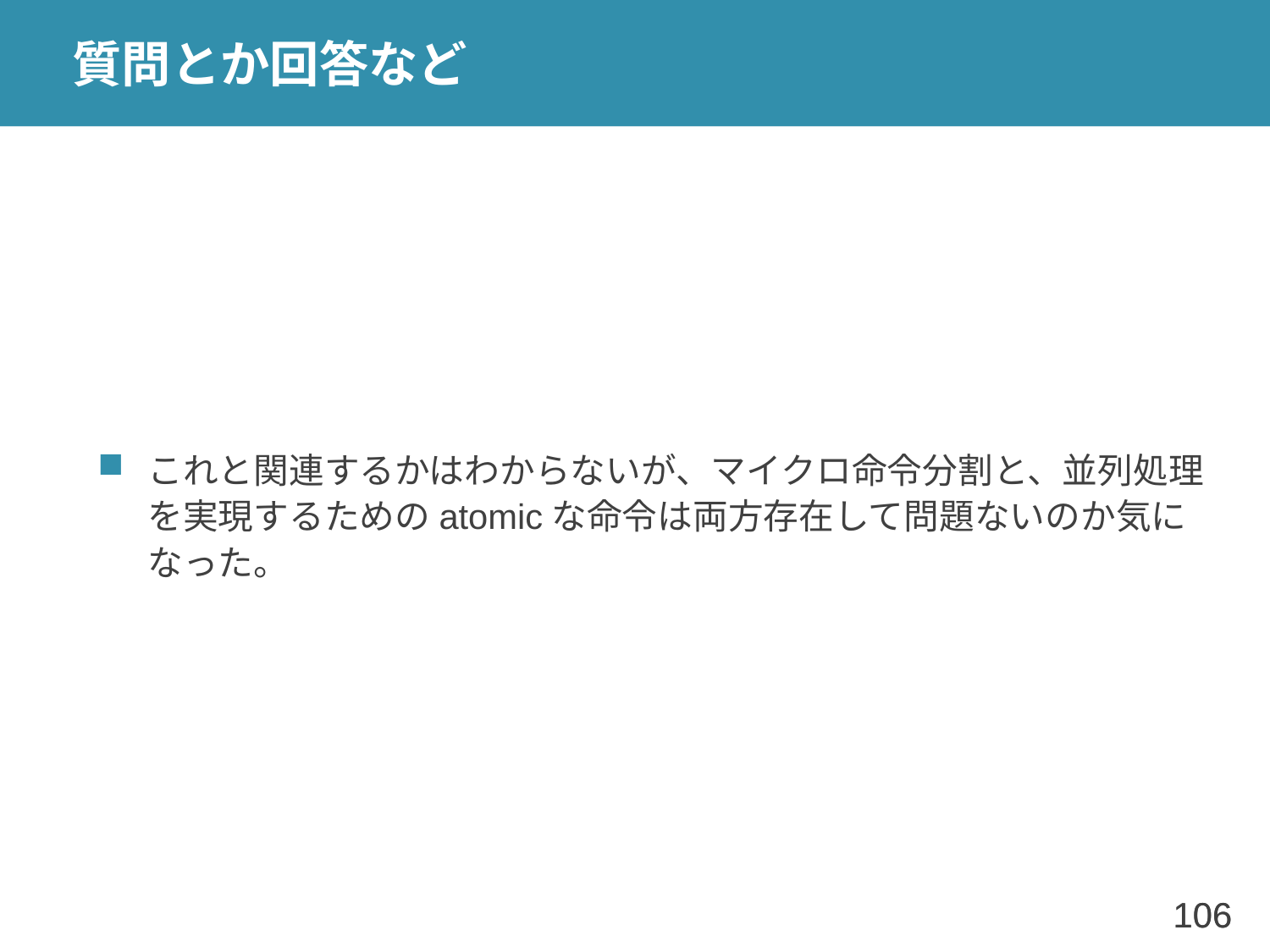

# 質問とか回答など
これと関連するかはわからないが、マイクロ命令分割と、並列処理を実現するためのatomicな命令は両方存在して問題ないのか気になった。